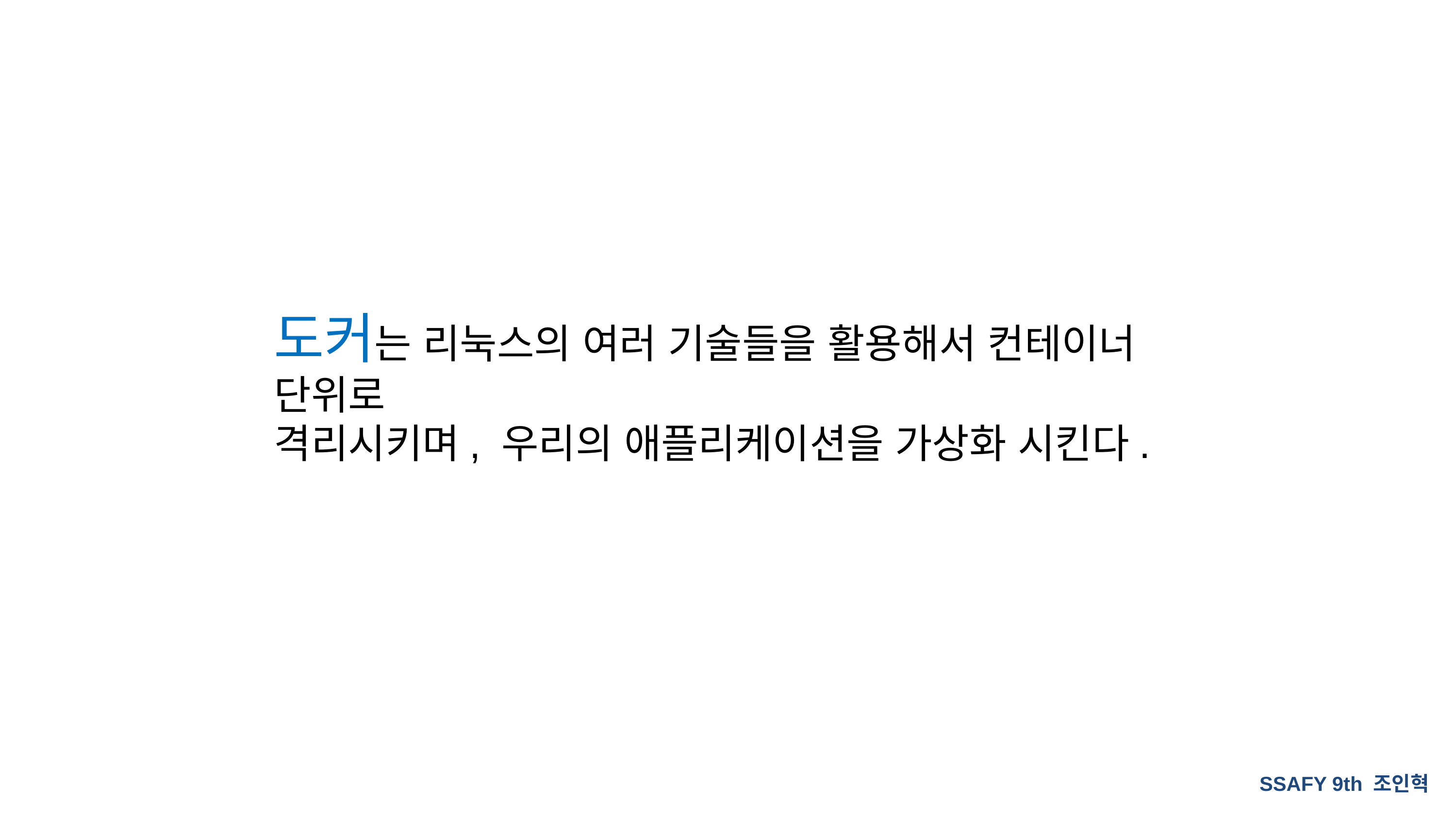

도커는 리눅스의 여러 기술들을 활용해서 컨테이너 단위로
격리시키며, 우리의 애플리케이션을 가상화 시킨다.
SSAFY 9th 조인혁